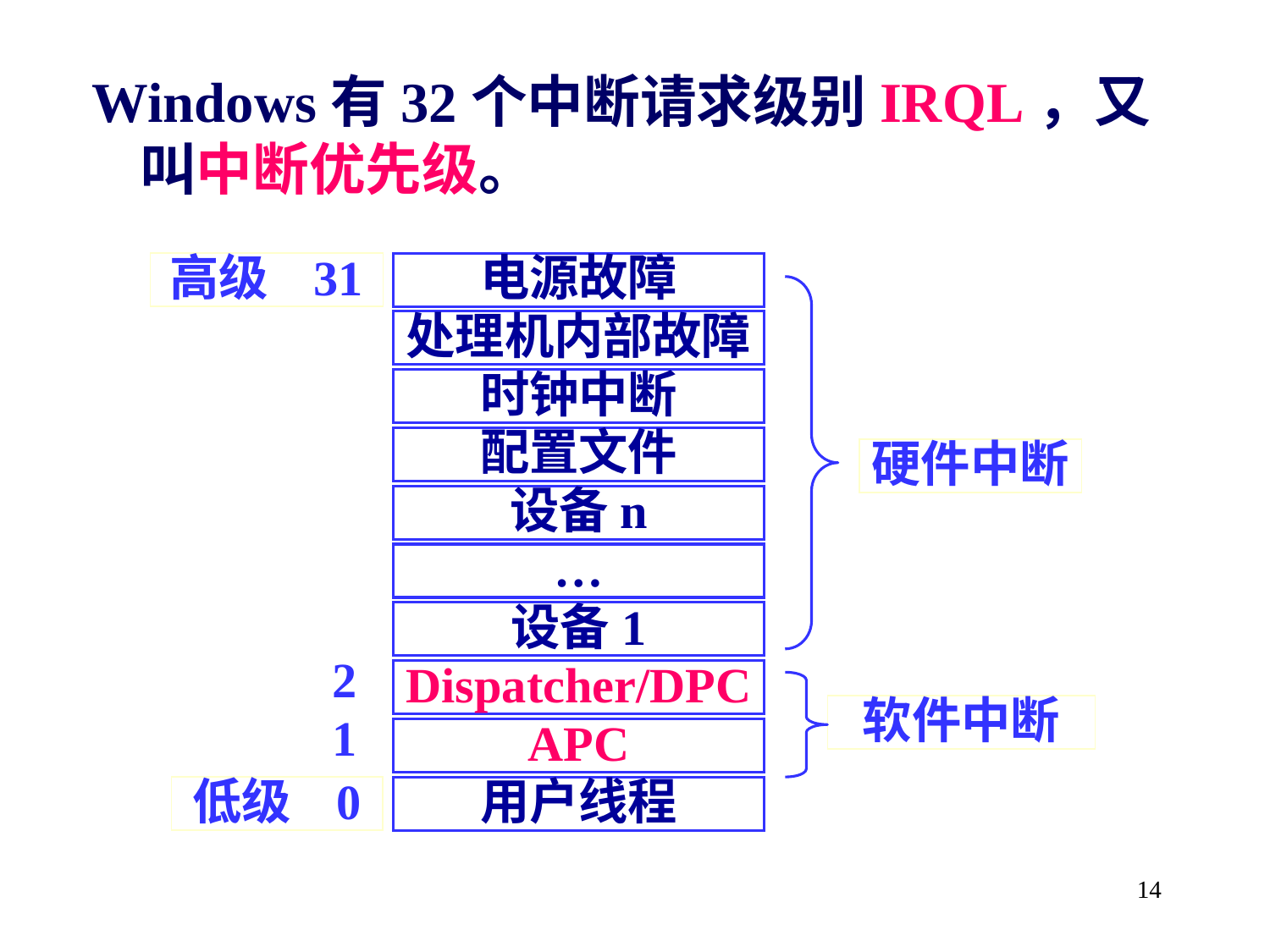

Windows有32个中断请求级别IRQL，又叫中断优先级。
高级   31
电源故障

处理机内部故障
时钟中断
配置文件
硬件中断
设备n
…
设备1
2
Dispatcher/DPC

软件中断
1
APC
低级   0
用户线程
14